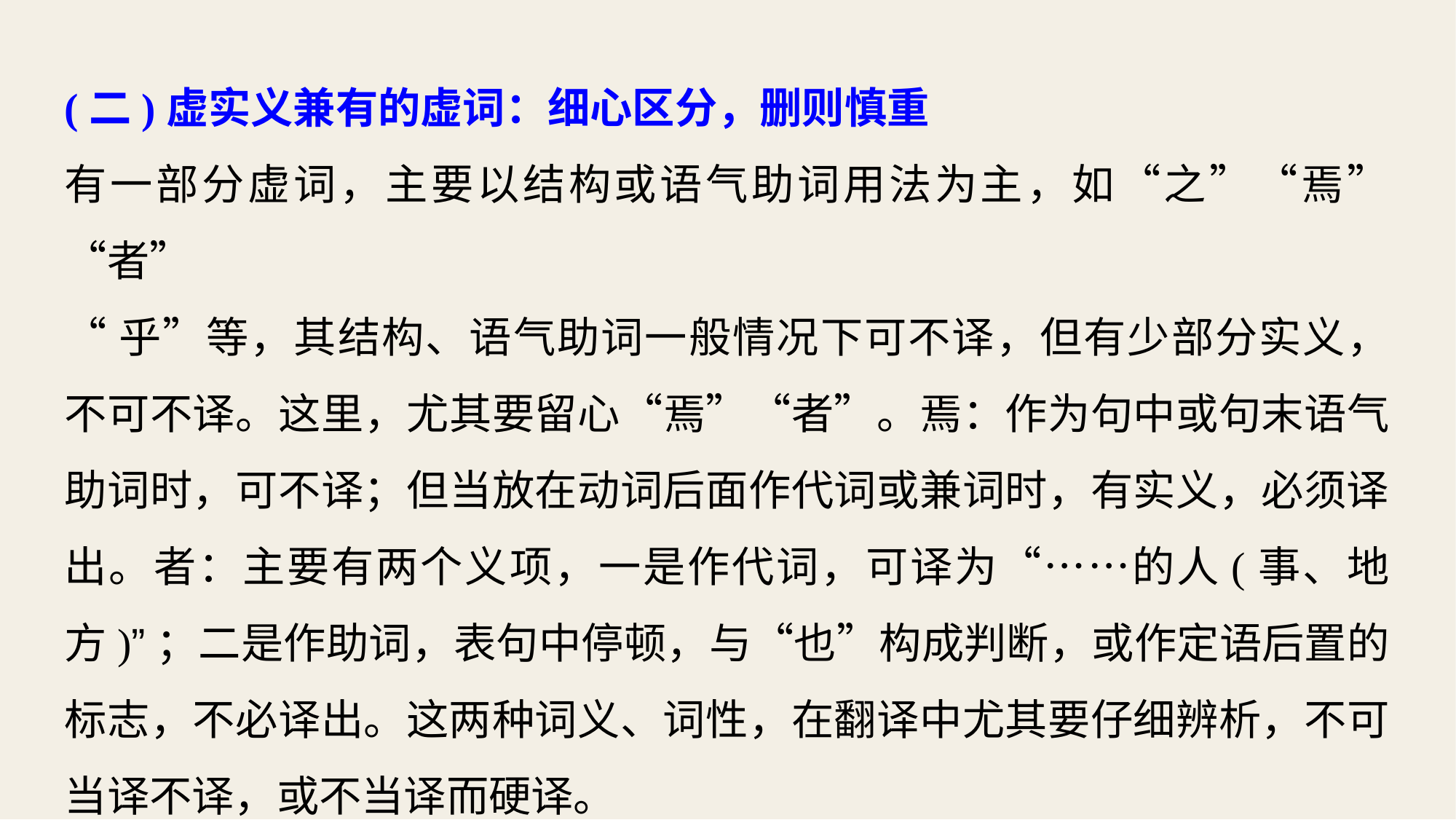

(二)虚实义兼有的虚词：细心区分，删则慎重
有一部分虚词，主要以结构或语气助词用法为主，如“之”“焉”“者”
“乎”等，其结构、语气助词一般情况下可不译，但有少部分实义，不可不译。这里，尤其要留心“焉”“者”。焉：作为句中或句末语气助词时，可不译；但当放在动词后面作代词或兼词时，有实义，必须译出。者：主要有两个义项，一是作代词，可译为“……的人(事、地方)”；二是作助词，表句中停顿，与“也”构成判断，或作定语后置的标志，不必译出。这两种词义、词性，在翻译中尤其要仔细辨析，不可当译不译，或不当译而硬译。